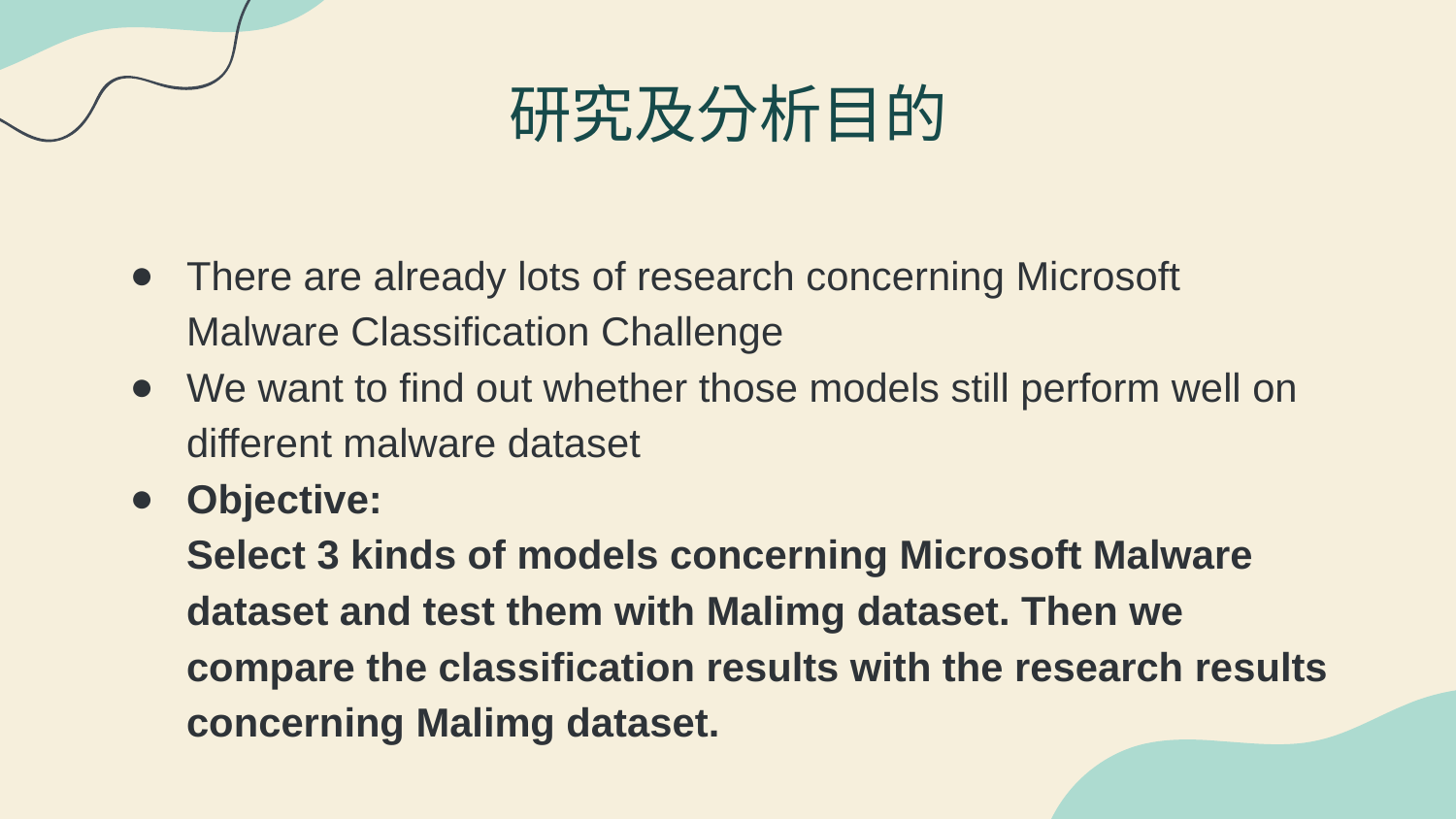

# 研究及分析目的

There are already lots of research concerning Microsoft Malware Classification Challenge
We want to find out whether those models still perform well on different malware dataset
Objective:
Select 3 kinds of models concerning Microsoft Malware dataset and test them with Malimg dataset. Then we compare the classification results with the research results concerning Malimg dataset.